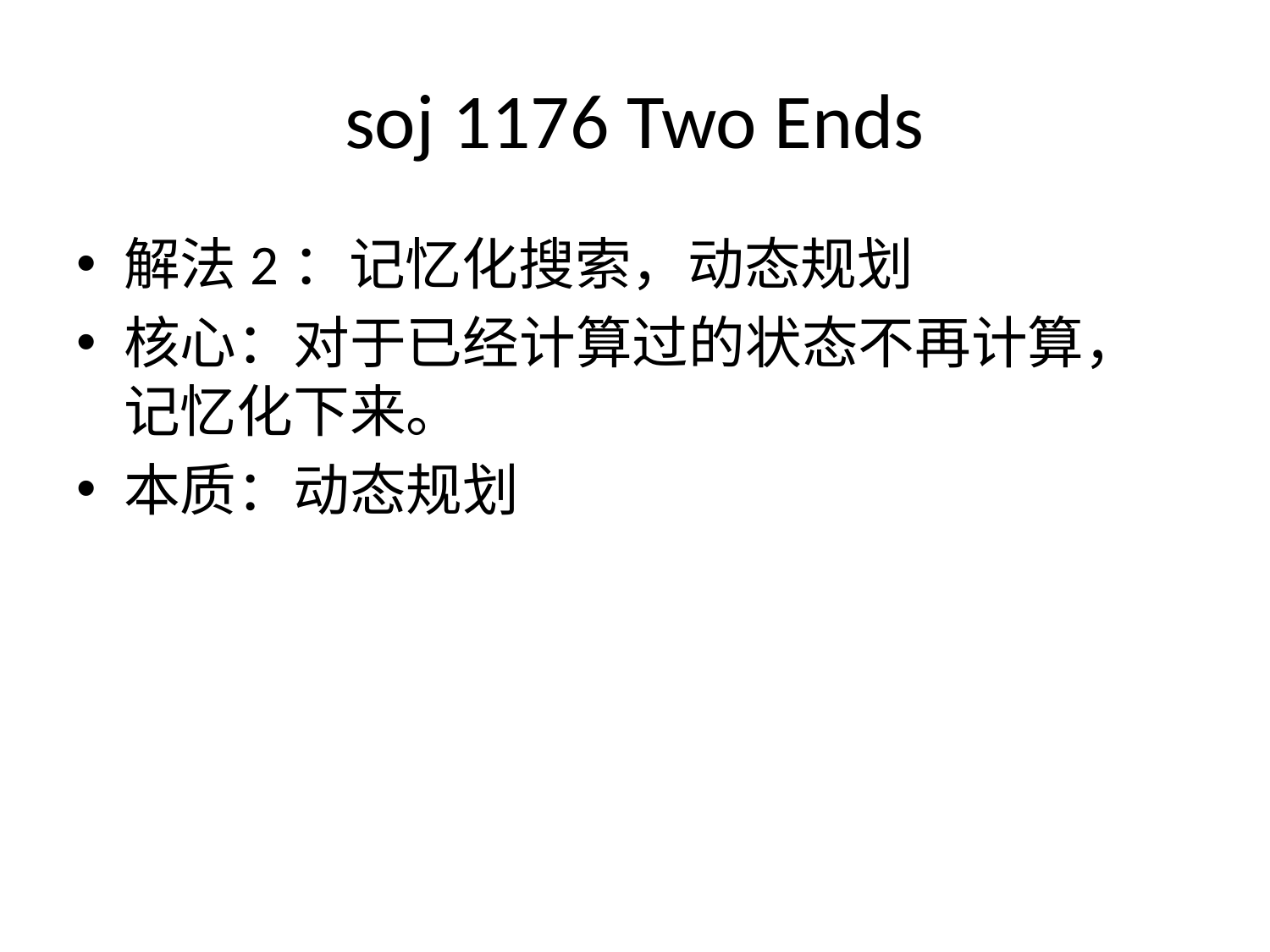

# soj 1176 Two Ends
解法2：记忆化搜索，动态规划
核心：对于已经计算过的状态不再计算，记忆化下来。
本质：动态规划